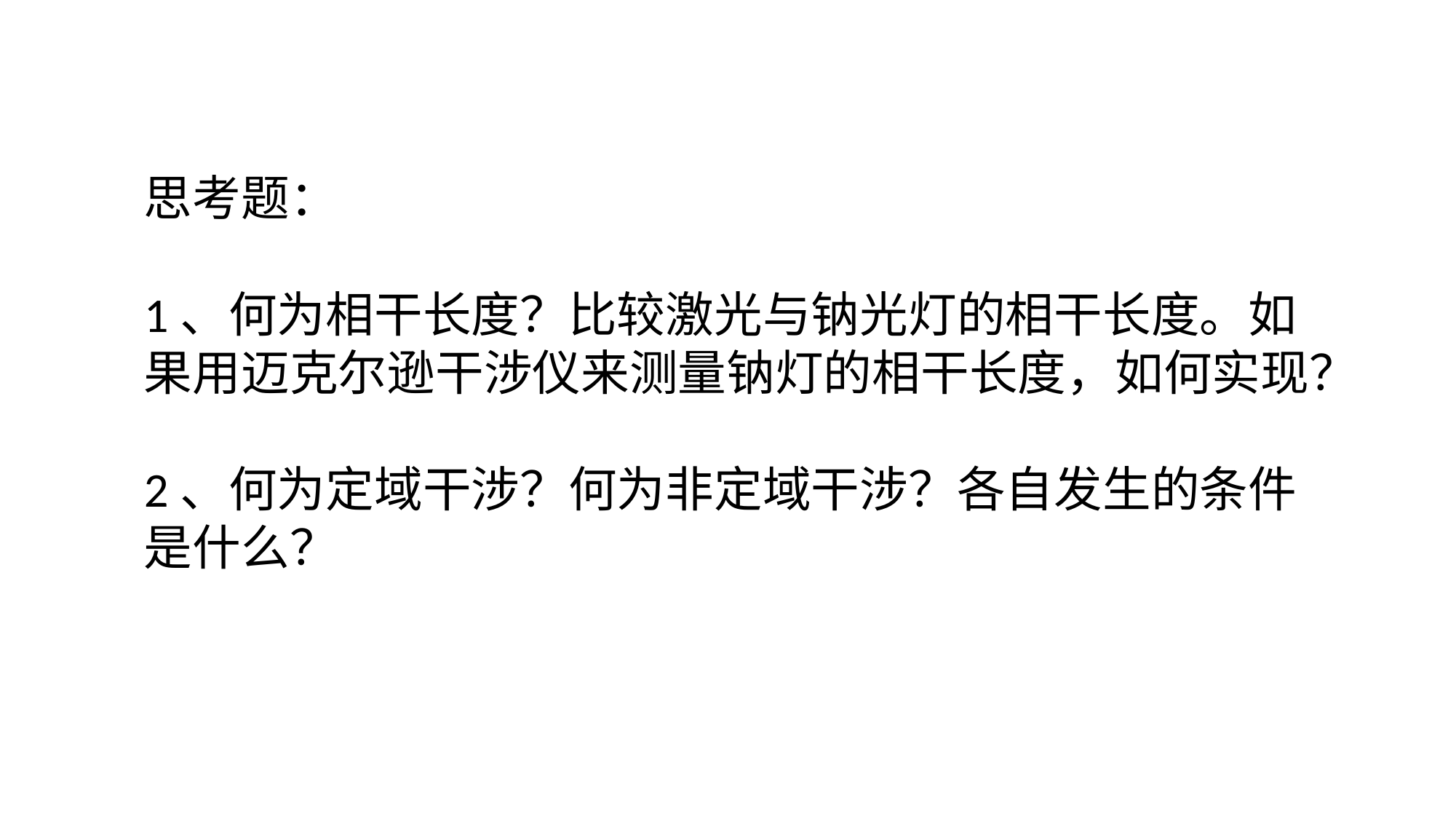

思考题：

1、何为相干长度？比较激光与钠光灯的相干长度。如果用迈克尔逊干涉仪来测量钠灯的相干长度，如何实现？

2、何为定域干涉？何为非定域干涉？各自发生的条件是什么？